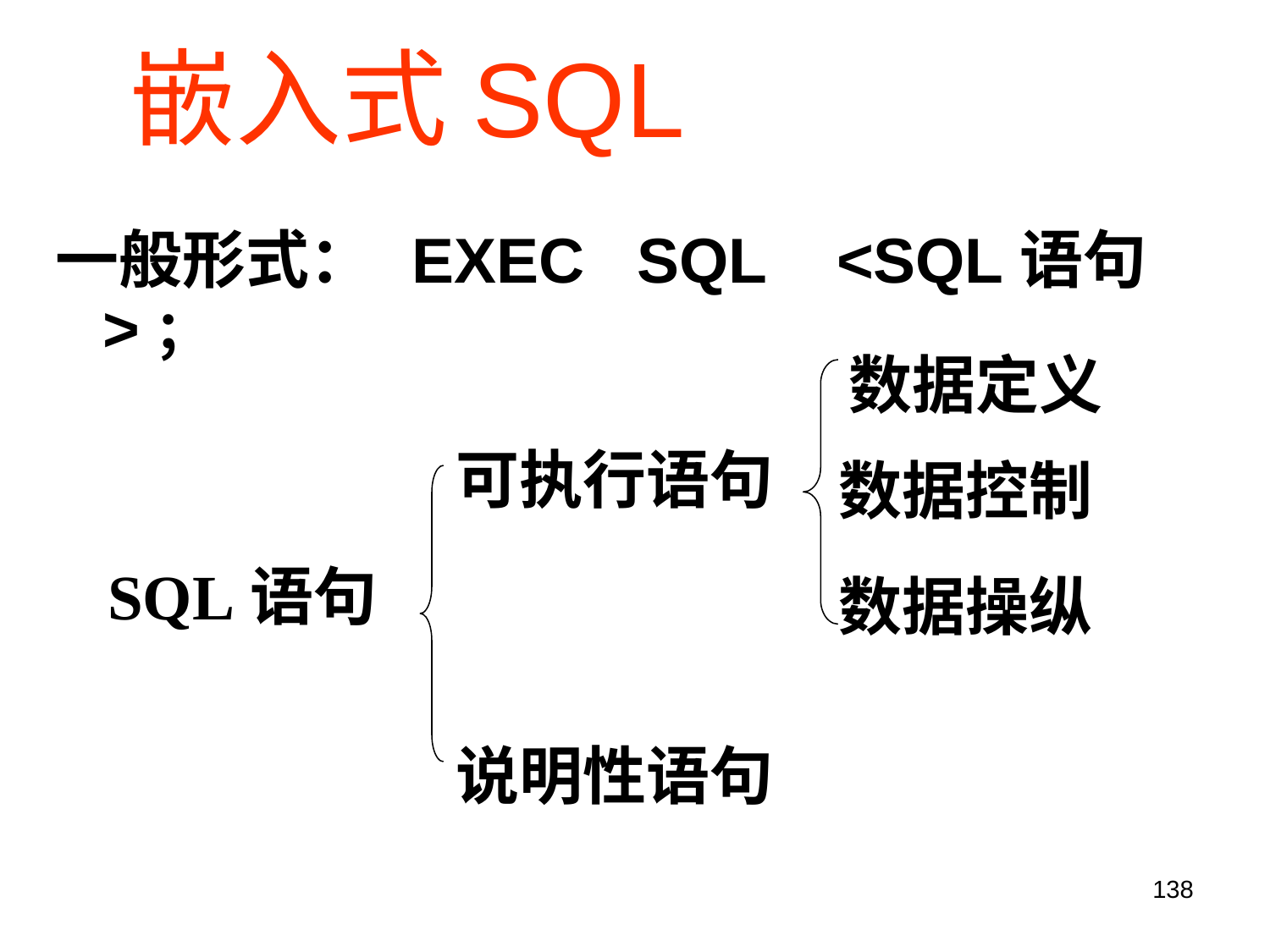

# 嵌入式SQL
一般形式：  EXEC   SQL    <SQL语句>；
数据定义

可执行语句
数据控制

SQL语句
数据操纵
说明性语句
138